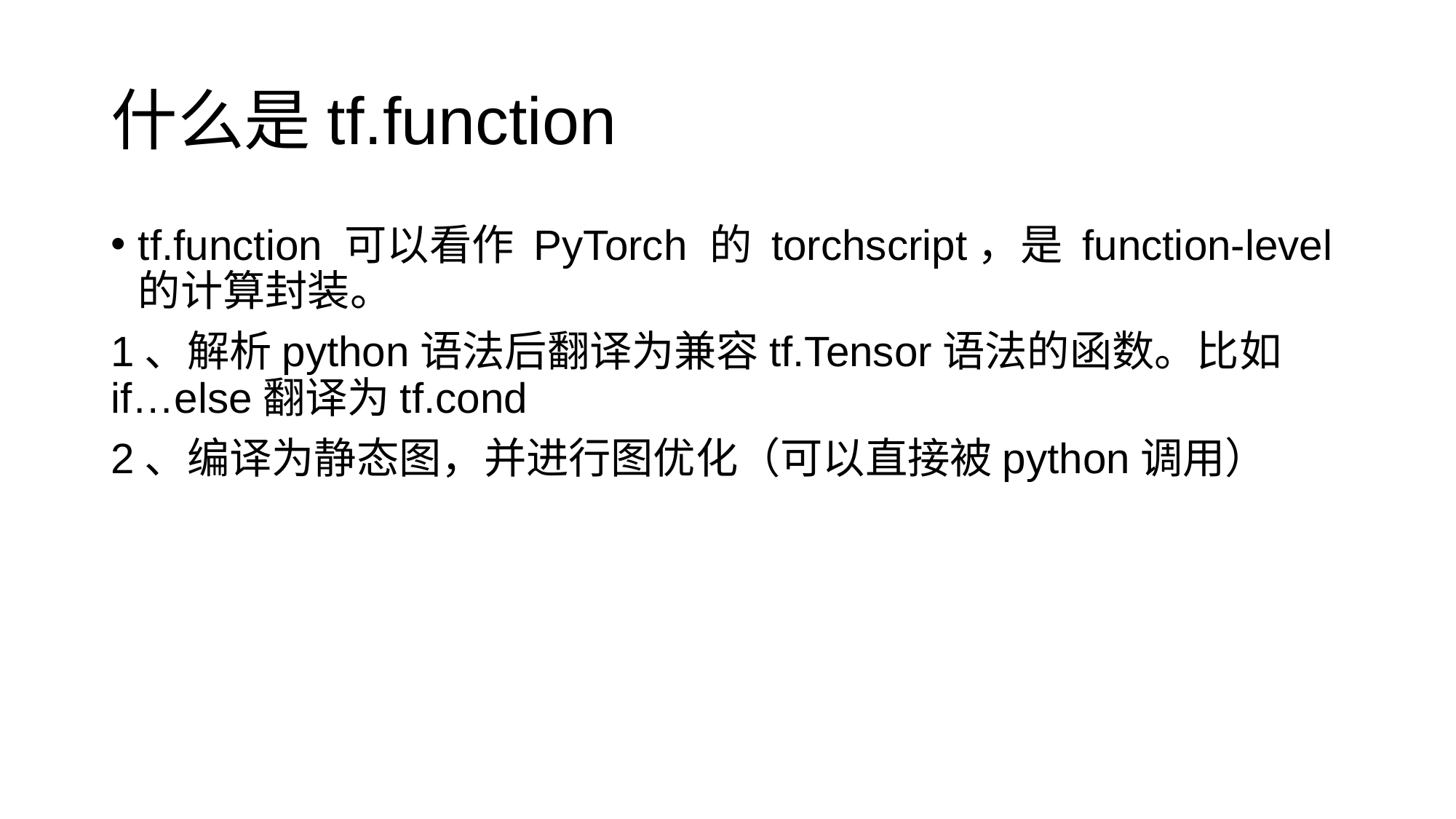

# 什么是tf.function
tf.function 可以看作 PyTorch 的 torchscript，是 function-level 的计算封装。
1、解析python语法后翻译为兼容tf.Tensor语法的函数。比如 if…else翻译为tf.cond
2、编译为静态图，并进行图优化（可以直接被python调用）